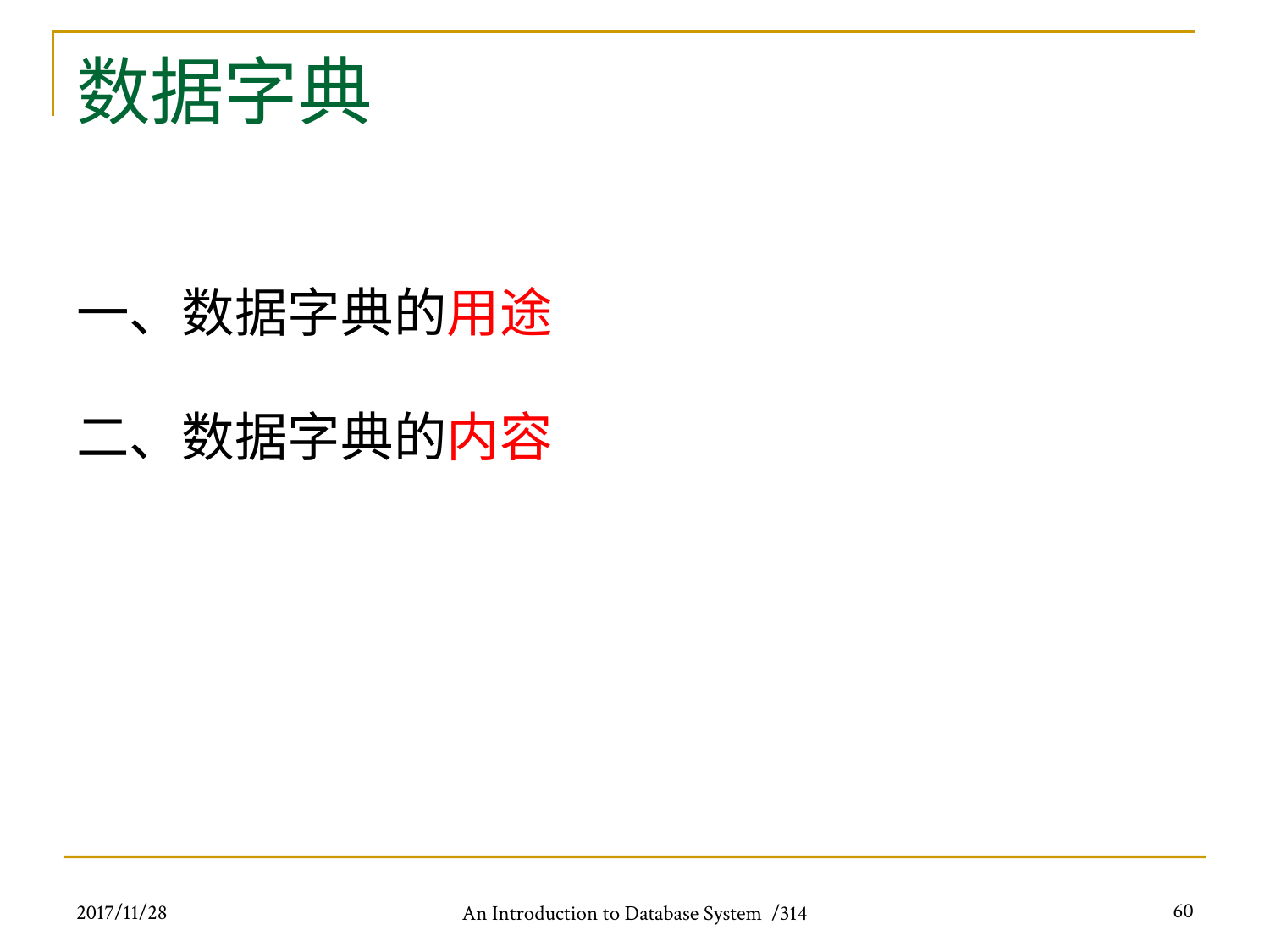

# 数据字典
一、数据字典的用途
二、数据字典的内容
2017/11/28
60
An Introduction to Database System  /314